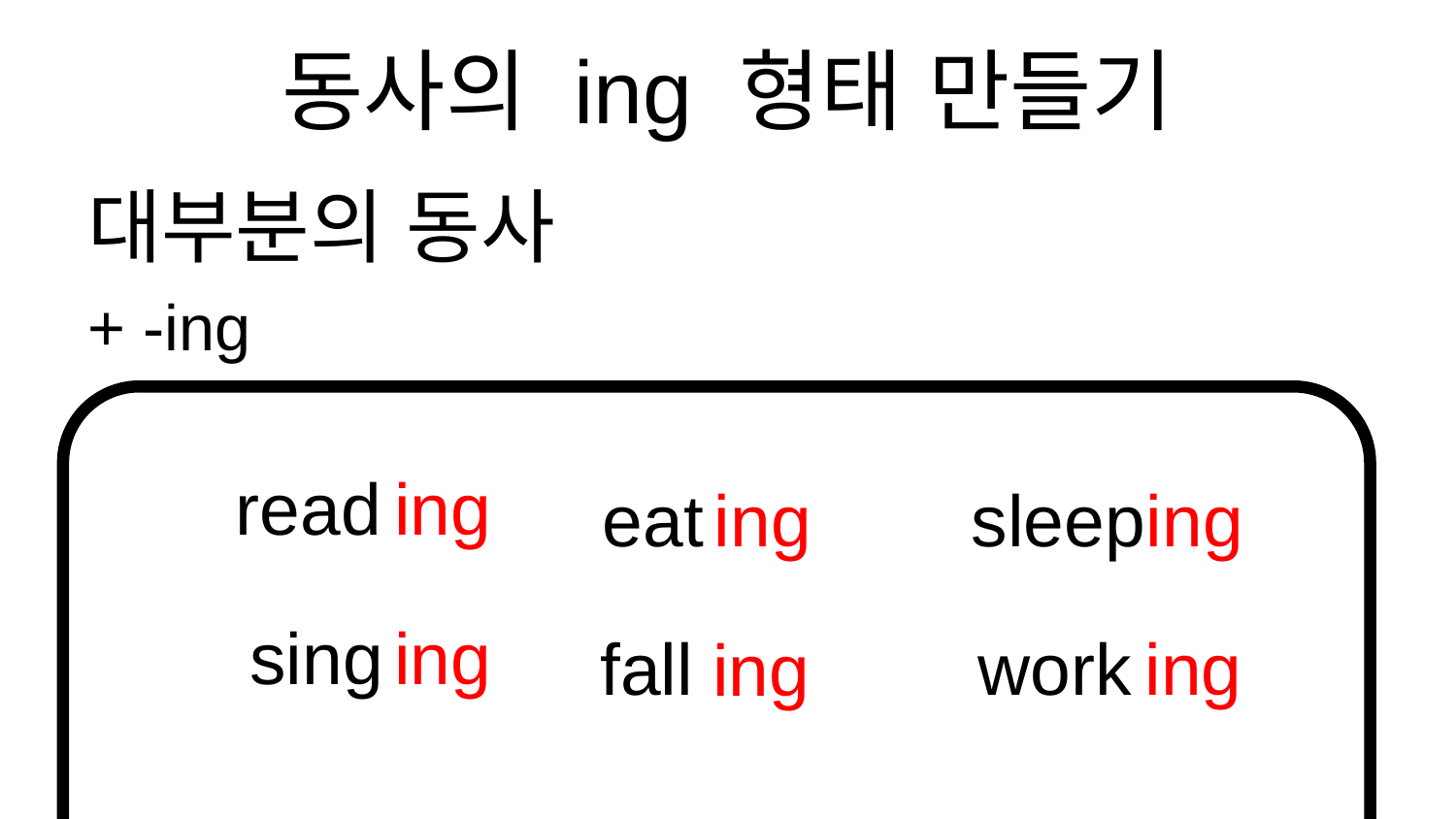

# 동사의 ing 형태 만들기
대부분의 동사
+ -ing

read
ing
eat
ing
sleep
ing
sing
ing
fall
work
ing
ing